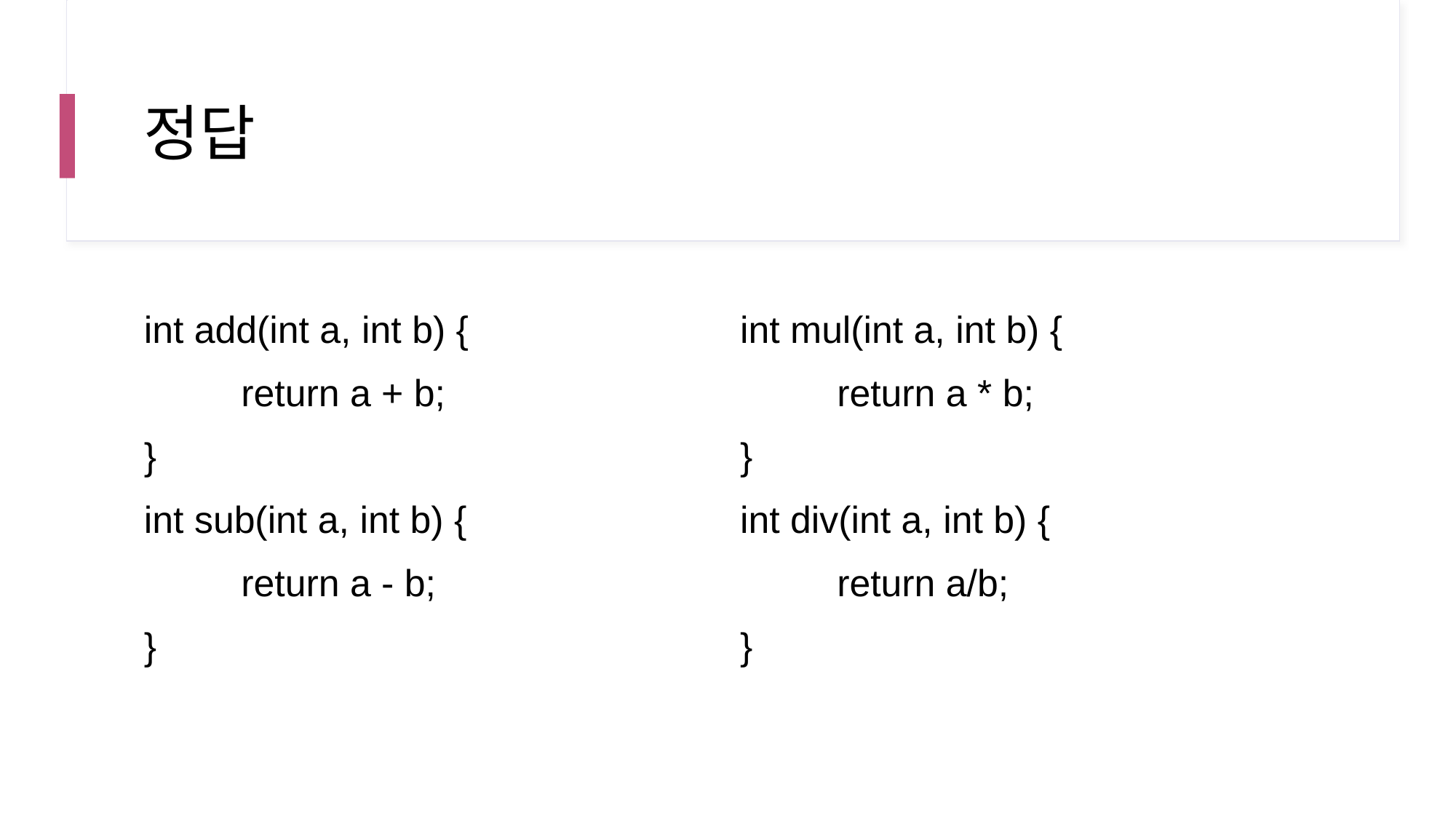

# 정답
int add(int a, int b) {
	return a + b;
}
int sub(int a, int b) {
	return a - b;
}

int mul(int a, int b) {
	return a * b;
}
int div(int a, int b) {
	return a/b;
}